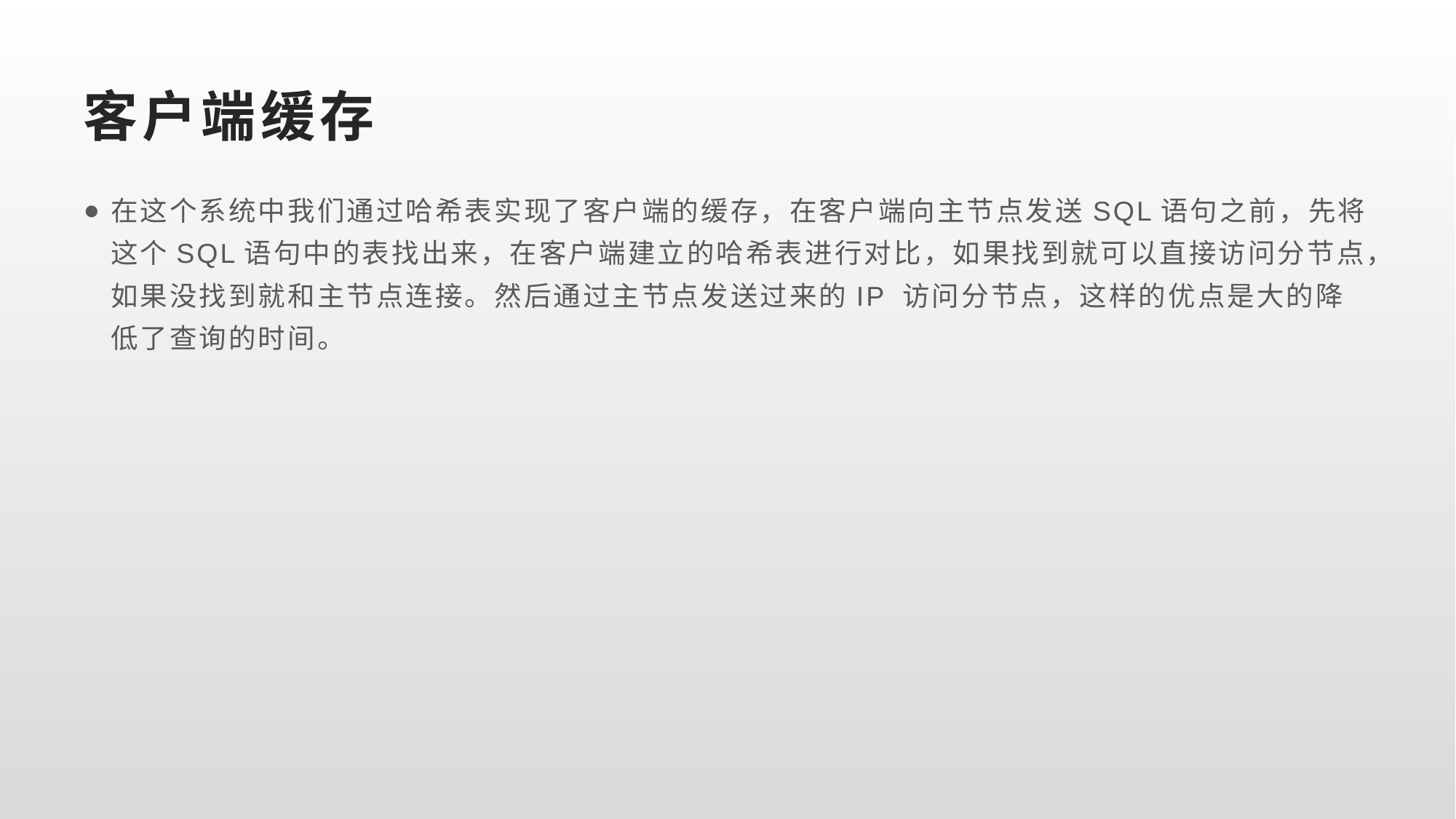

# 客户端缓存
在这个系统中我们通过哈希表实现了客户端的缓存，在客户端向主节点发送SQL语句之前，先将这个SQL语句中的表找出来，在客户端建立的哈希表进行对比，如果找到就可以直接访问分节点，如果没找到就和主节点连接。然后通过主节点发送过来的IP 访问分节点，这样的优点是大的降低了查询的时间。